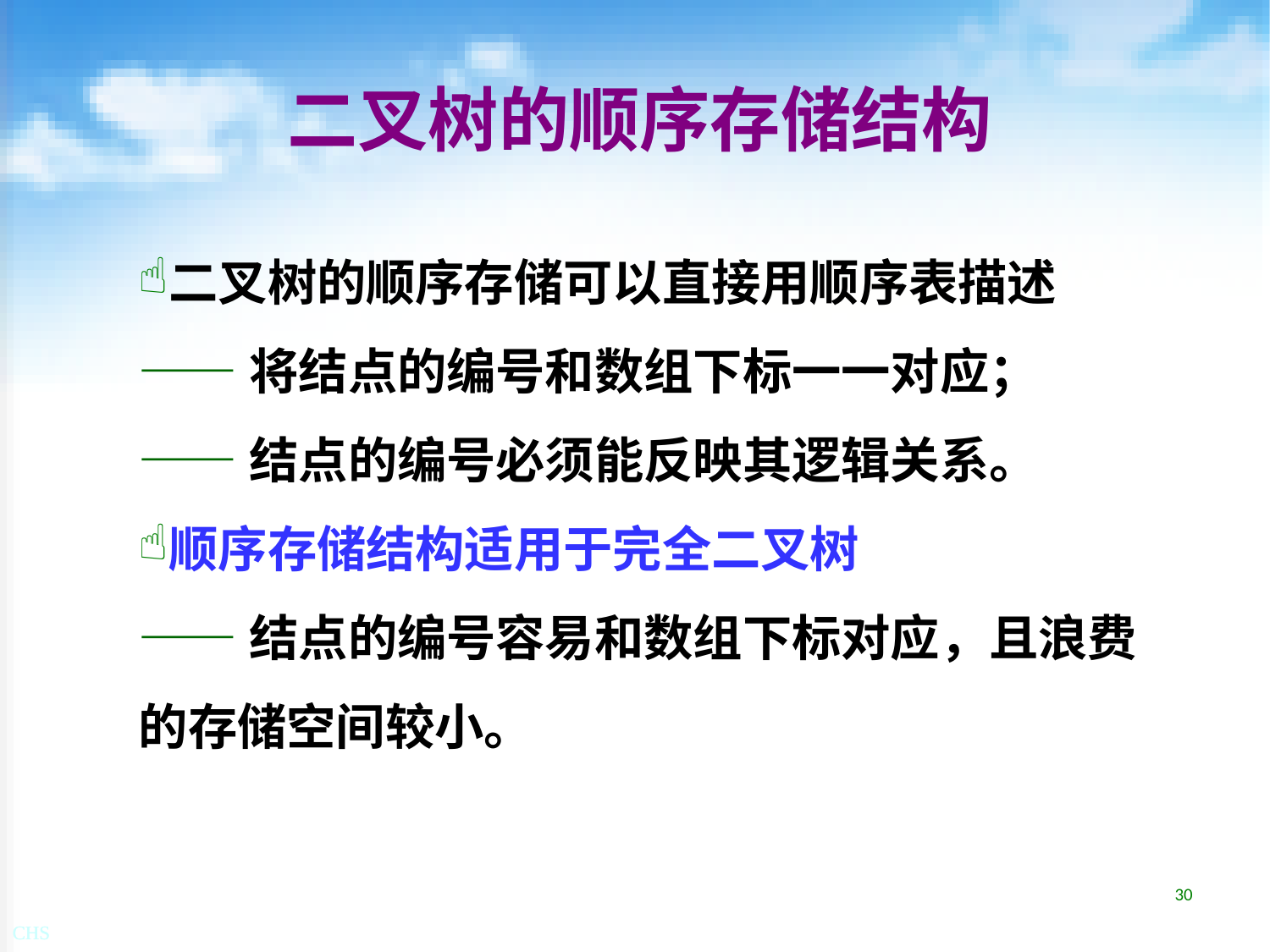

# 二叉树的顺序存储结构
二叉树的顺序存储可以直接用顺序表描述
——将结点的编号和数组下标一一对应；
——结点的编号必须能反映其逻辑关系。
顺序存储结构适用于完全二叉树
——结点的编号容易和数组下标对应，且浪费的存储空间较小。
30